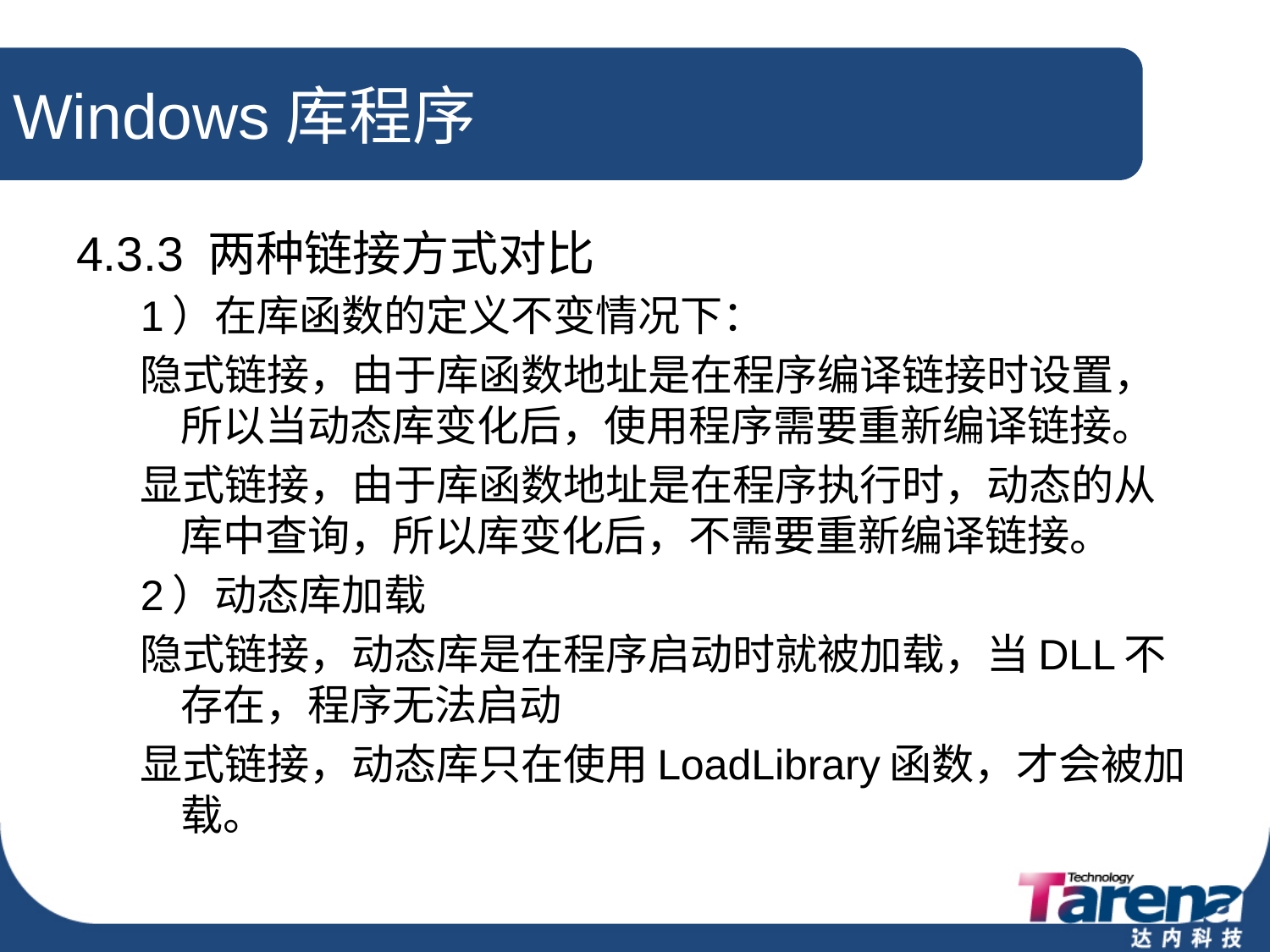

# Windows库程序
4.3.3 两种链接方式对比
1）在库函数的定义不变情况下：
隐式链接，由于库函数地址是在程序编译链接时设置，所以当动态库变化后，使用程序需要重新编译链接。
显式链接，由于库函数地址是在程序执行时，动态的从库中查询，所以库变化后，不需要重新编译链接。
2）动态库加载
隐式链接，动态库是在程序启动时就被加载，当DLL不存在，程序无法启动
显式链接，动态库只在使用LoadLibrary函数，才会被加载。